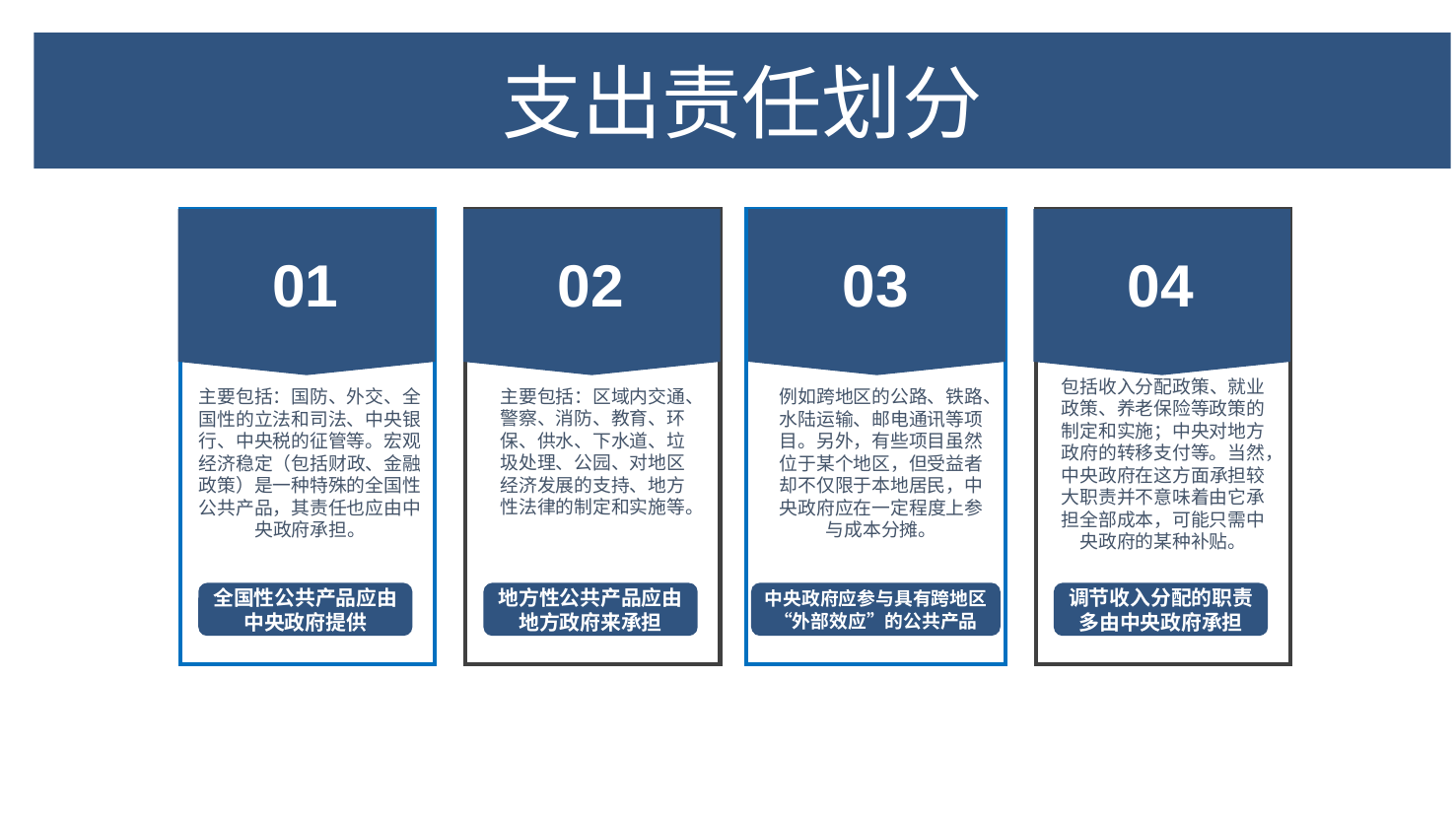

二、各级政府间预算管理体系及职权
# 支出责任划分

01
02
03
04
包括收入分配政策、就业政策、养老保险等政策的制定和实施；中央对地方政府的转移支付等。当然，中央政府在这方面承担较大职责并不意味着由它承担全部成本，可能只需中央政府的某种补贴。
主要包括：国防、外交、全国性的立法和司法、中央银行、中央税的征管等。宏观经济稳定（包括财政、金融政策）是一种特殊的全国性公共产品，其责任也应由中央政府承担。
主要包括：区域内交通、警察、消防、教育、环保、供水、下水道、垃圾处理、公园、对地区经济发展的支持、地方性法律的制定和实施等。
例如跨地区的公路、铁路、水陆运输、邮电通讯等项目。另外，有些项目虽然位于某个地区，但受益者却不仅限于本地居民，中央政府应在一定程度上参与成本分摊。
全国性公共产品应由中央政府提供
地方性公共产品应由地方政府来承担
调节收入分配的职责多由中央政府承担
中央政府应参与具有跨地区“外部效应”的公共产品